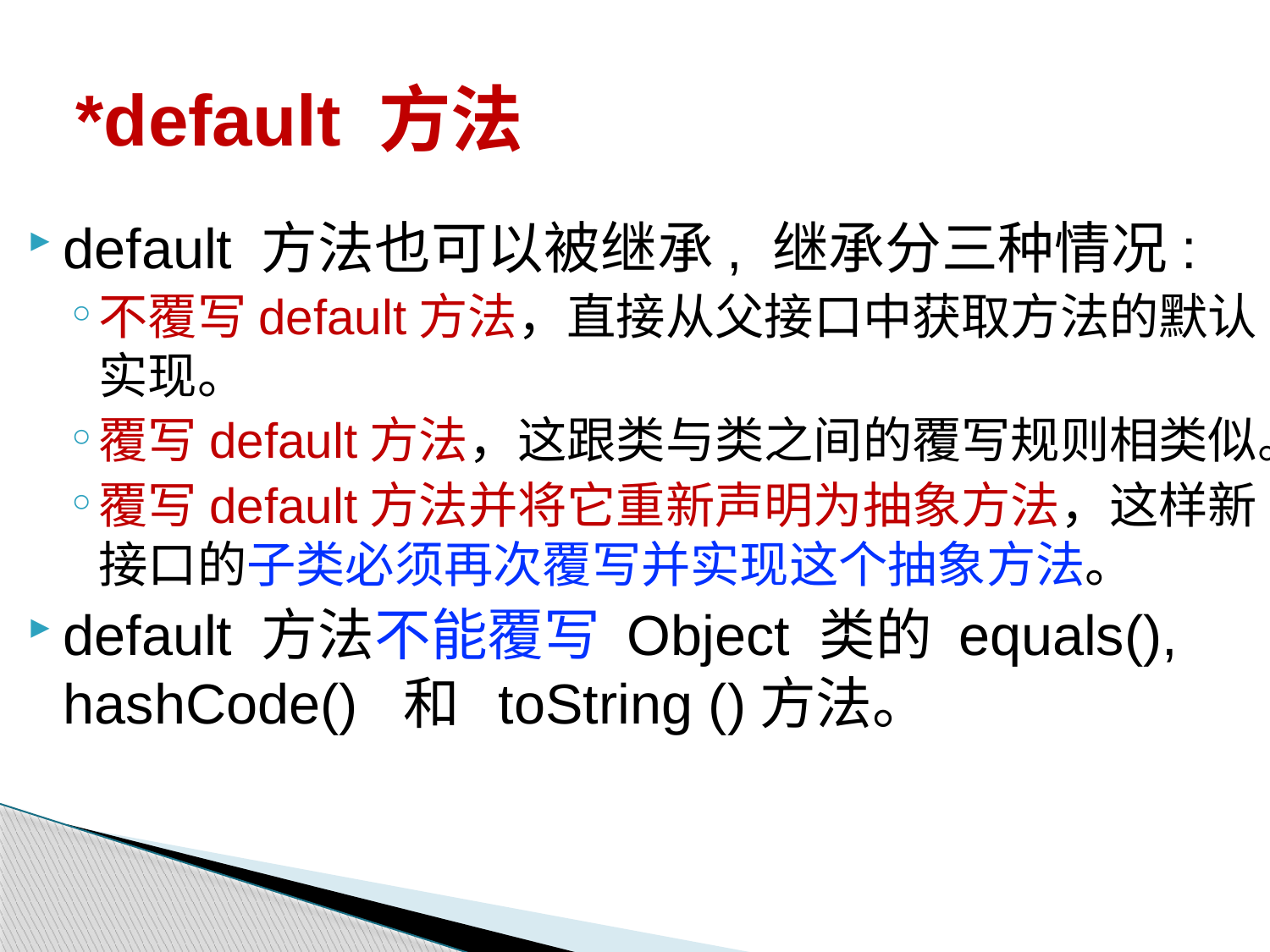

# *default 方法
default 方法也可以被继承, 继承分三种情况:
不覆写default方法，直接从父接口中获取方法的默认实现。
覆写default方法，这跟类与类之间的覆写规则相类似。
覆写default方法并将它重新声明为抽象方法，这样新接口的子类必须再次覆写并实现这个抽象方法。
default 方法不能覆写 Object 类的 equals(), hashCode()  和  toString ()方法。